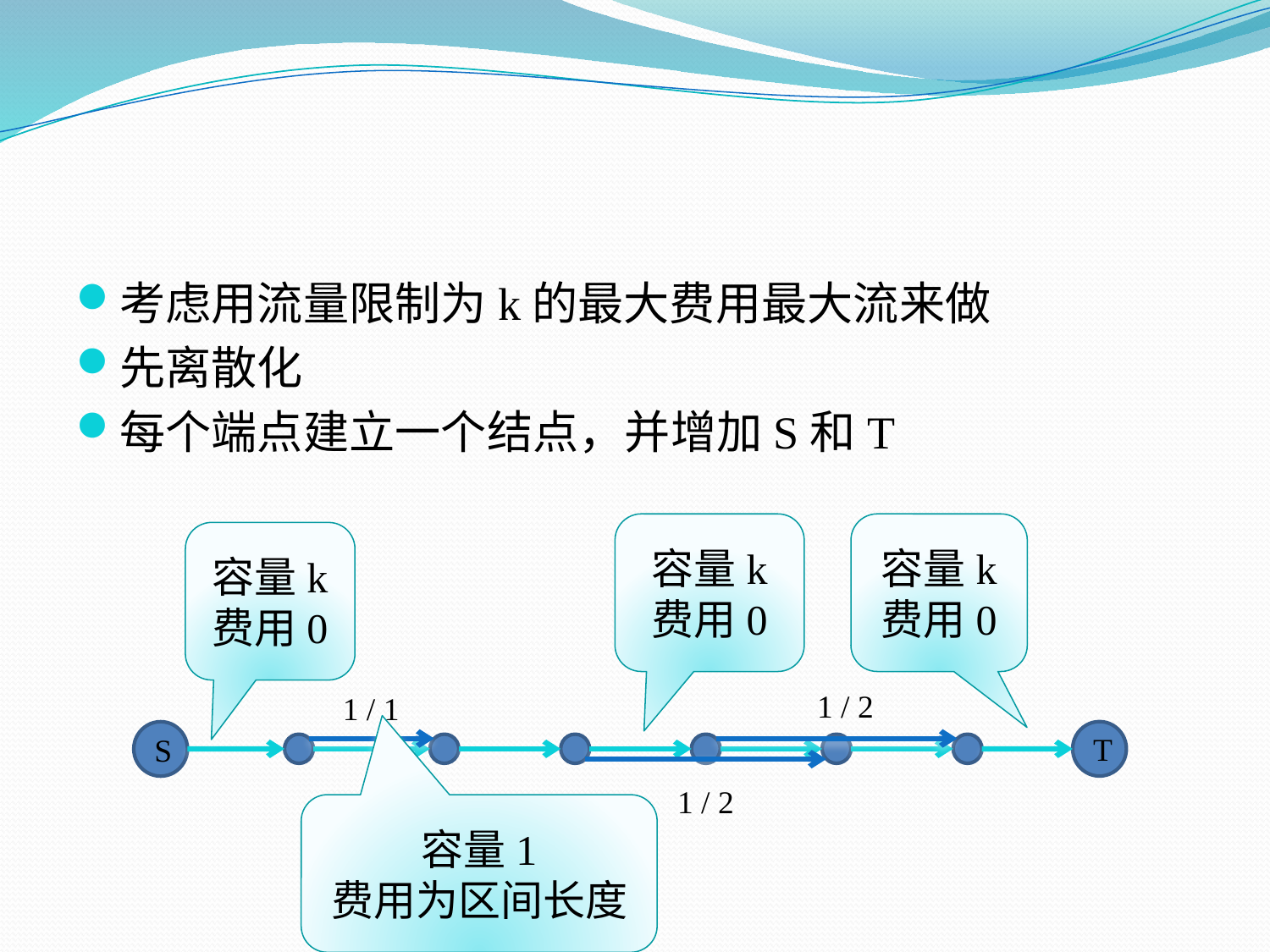

#
考虑用流量限制为k的最大费用最大流来做
先离散化
每个端点建立一个结点，并增加S和T
容量k
费用0
容量k
费用0
容量k
费用0
1 / 2
1 / 1
T
S

1 / 2
容量1
费用为区间长度